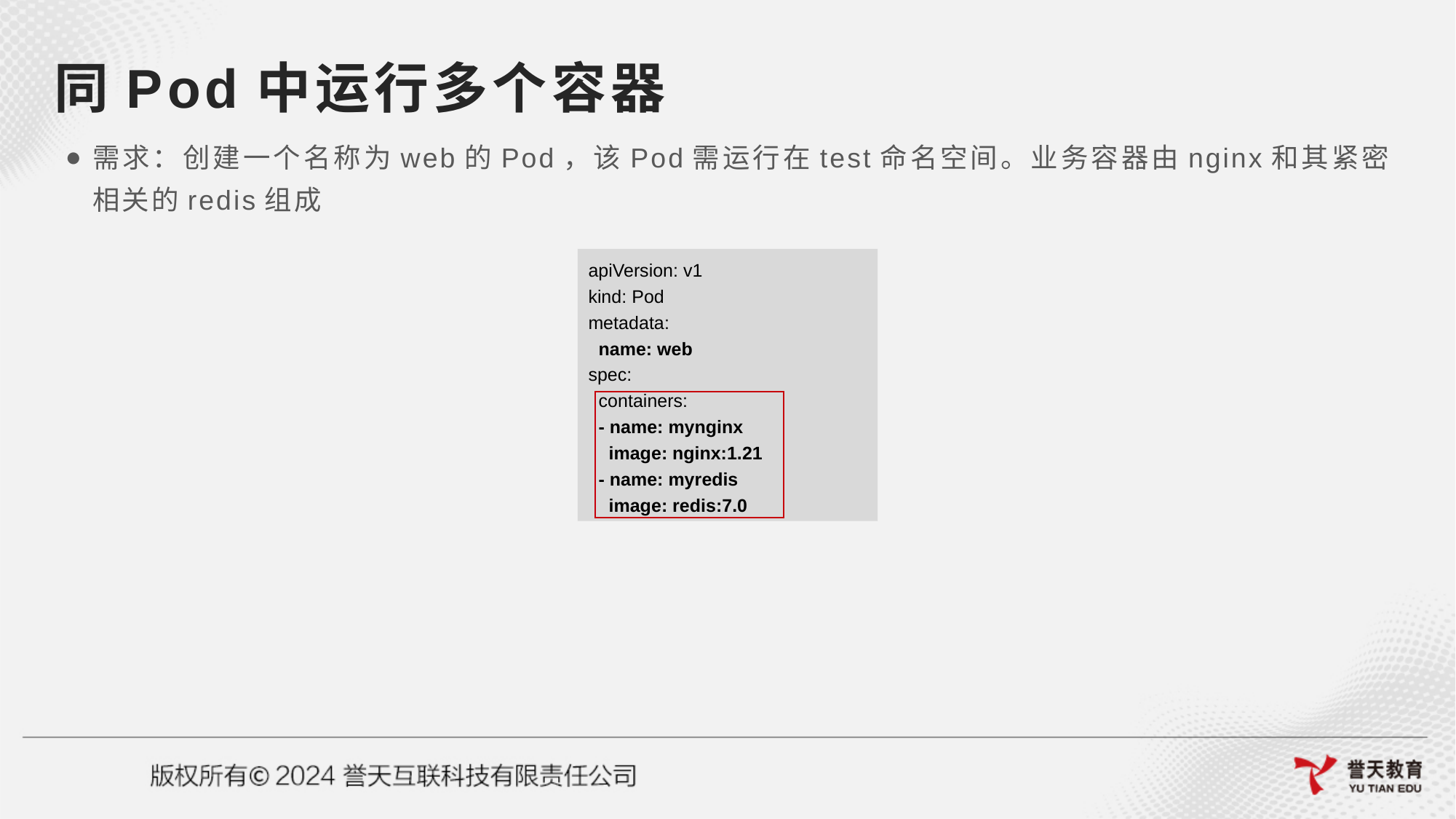

# 同Pod中运行多个容器
需求：创建一个名称为web的Pod，该Pod需运行在test命名空间。业务容器由nginx和其紧密相关的redis组成
apiVersion: v1
kind: Pod
metadata:
  name: web
spec:
  containers:
  - name: mynginx
    image: nginx:1.21
  - name: myredis
    image: redis:7.0